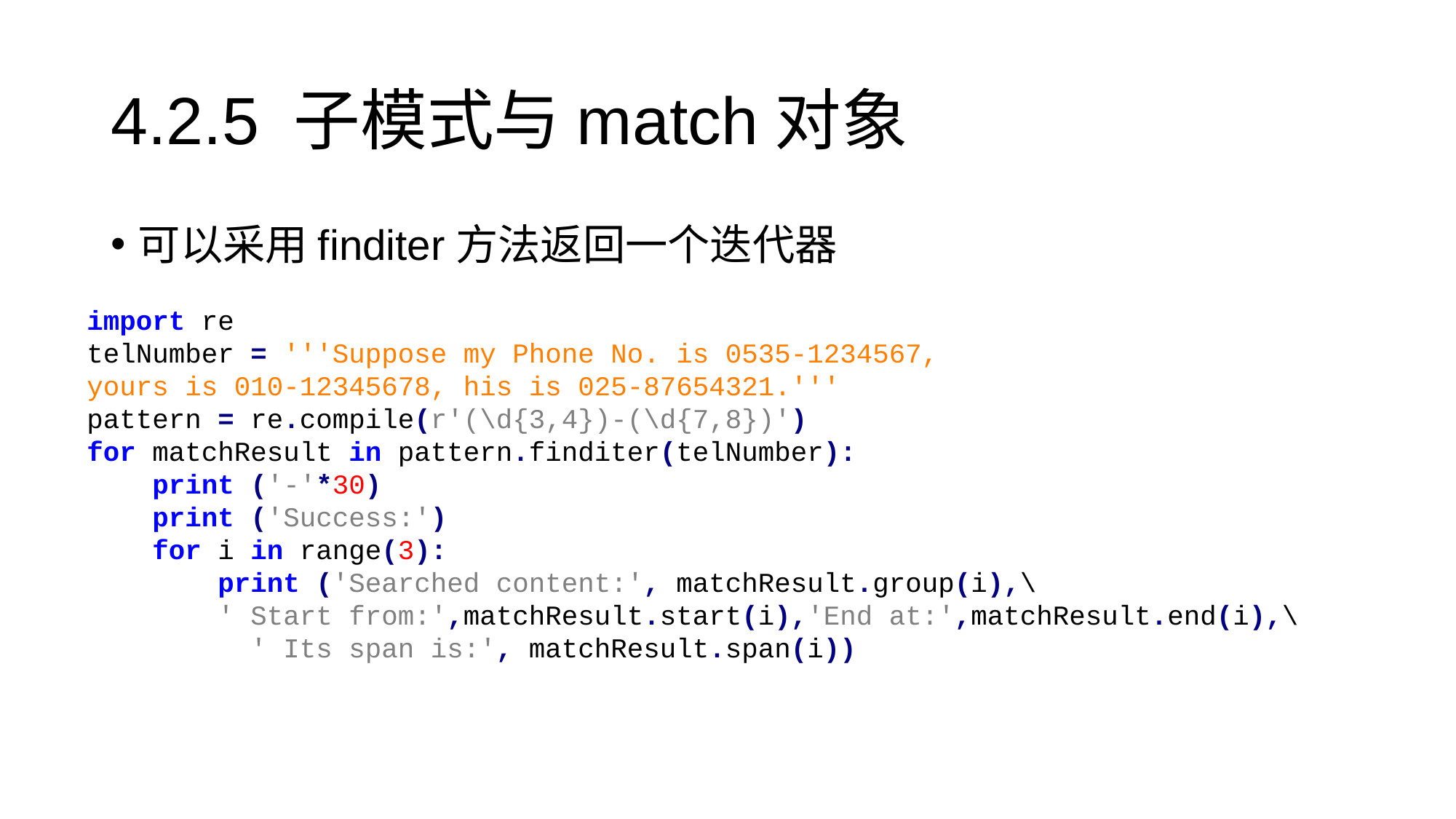

# 4.2.5 子模式与match对象
可以采用finditer方法返回一个迭代器
import re
telNumber = '''Suppose my Phone No. is 0535-1234567,
yours is 010-12345678, his is 025-87654321.'''
pattern = re.compile(r'(\d{3,4})-(\d{7,8})')
for matchResult in pattern.finditer(telNumber):
    print ('-'*30)
    print ('Success:')
    for i in range(3):
        print ('Searched content:', matchResult.group(i),\
        ' Start from:',matchResult.start(i),'End at:',matchResult.end(i),\
          ' Its span is:', matchResult.span(i))